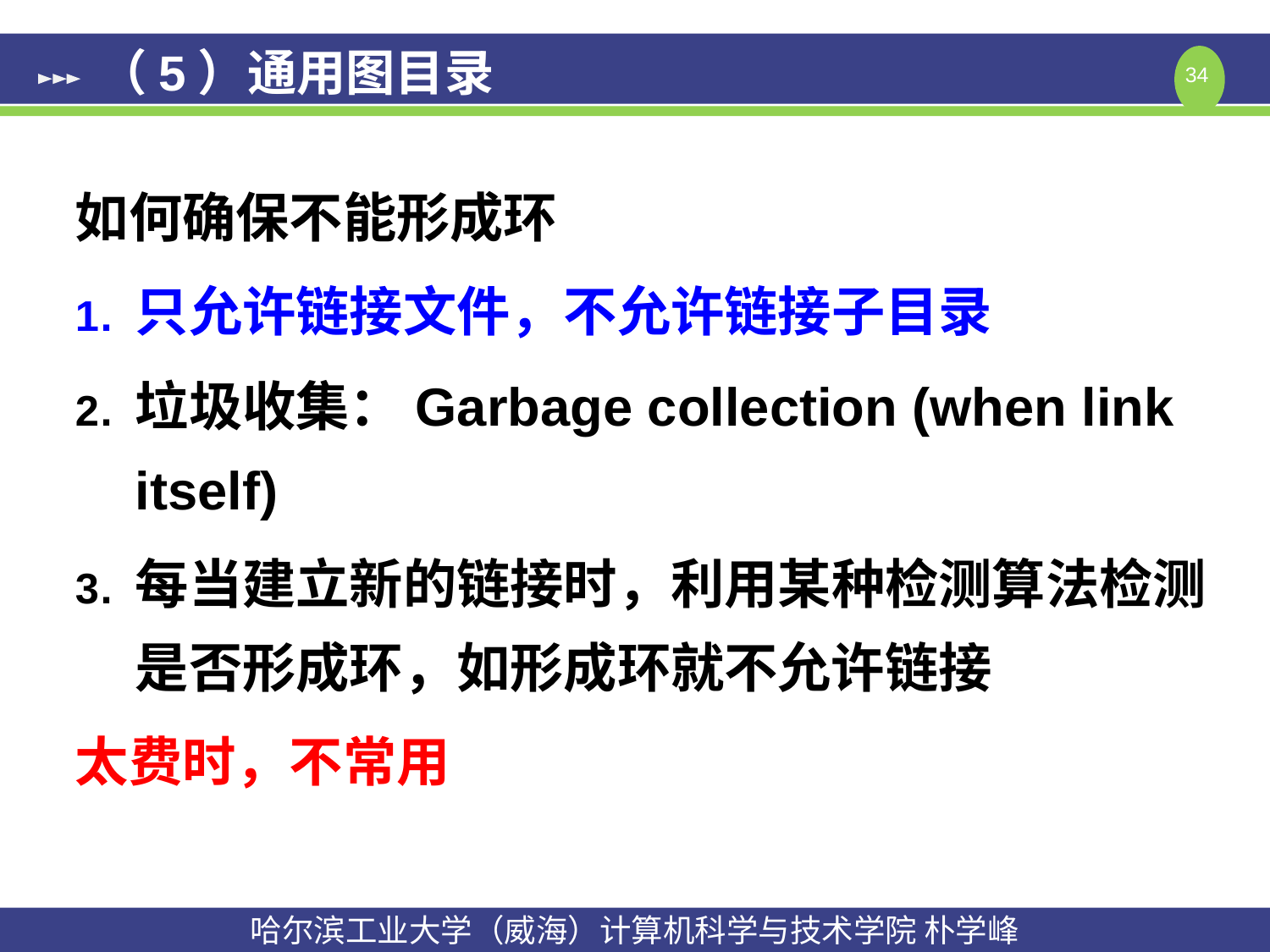

# （5）通用图目录
如何确保不能形成环
只允许链接文件，不允许链接子目录
垃圾收集：Garbage collection (when link itself)
每当建立新的链接时，利用某种检测算法检测是否形成环，如形成环就不允许链接
太费时，不常用